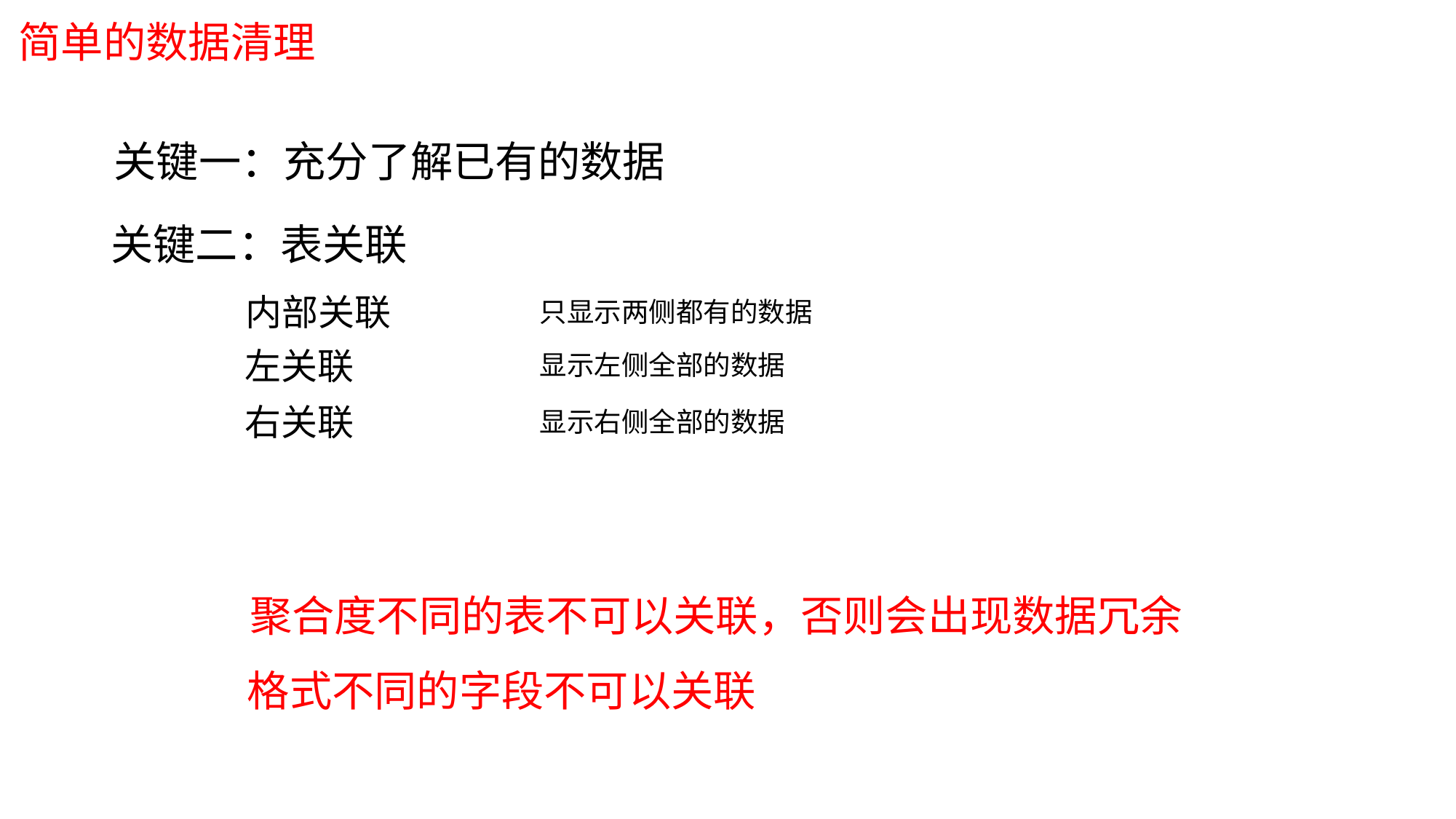

简单的数据清理
关键一：充分了解已有的数据
关键二：表关联

内部关联
只显示两侧都有的数据
左关联
显示左侧全部的数据
右关联
显示右侧全部的数据
聚合度不同的表不可以关联，否则会出现数据冗余
格式不同的字段不可以关联